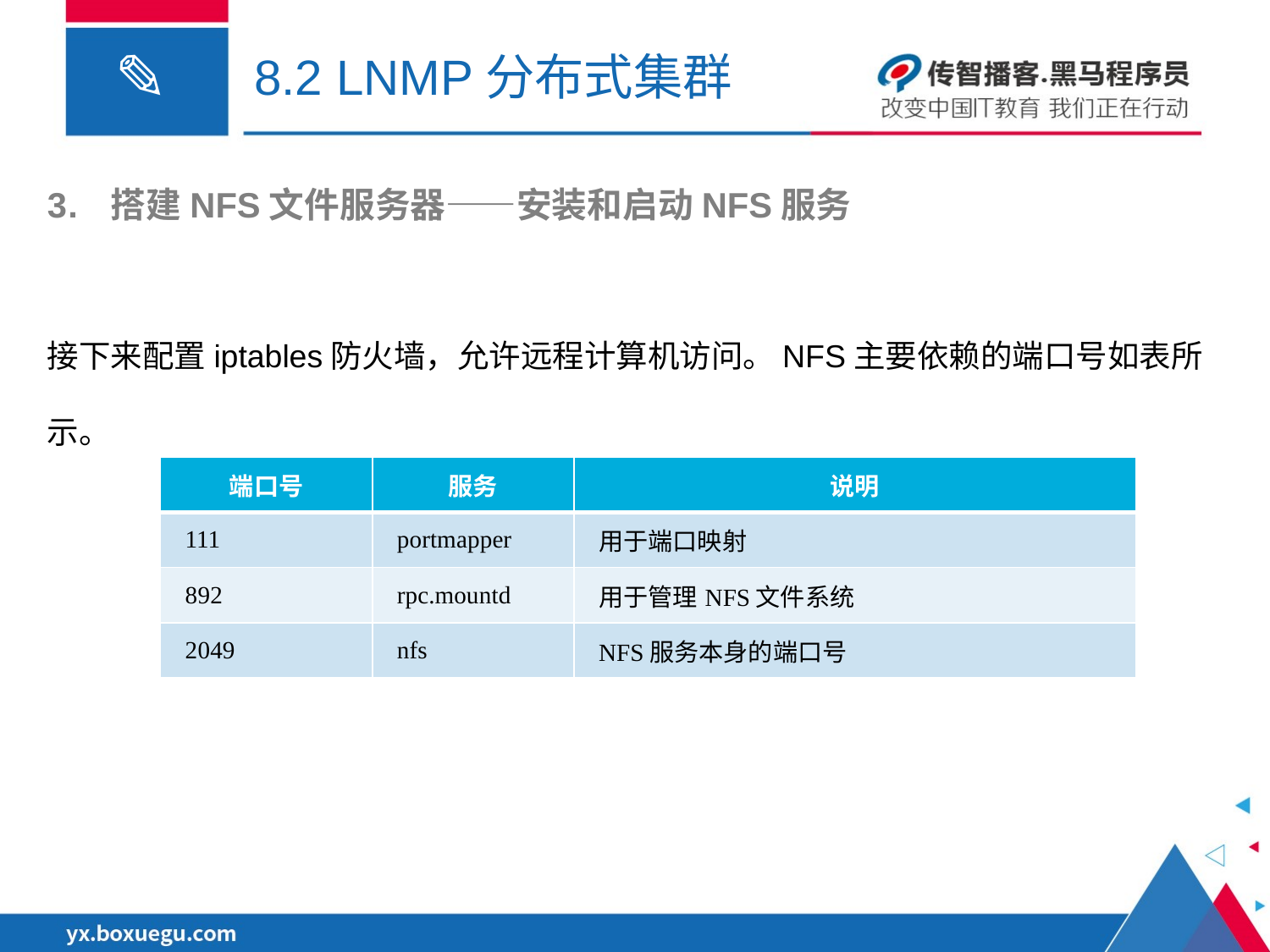

# 8.2 LNMP分布式集群
搭建NFS文件服务器——安装和启动NFS服务
接下来配置iptables防火墙，允许远程计算机访问。NFS主要依赖的端口号如表所示。
| 端口号 | 服务 | 说明 |
| --- | --- | --- |
| 111 | portmapper | 用于端口映射 |
| 892 | rpc.mountd | 用于管理NFS文件系统 |
| 2049 | nfs | NFS服务本身的端口号 |